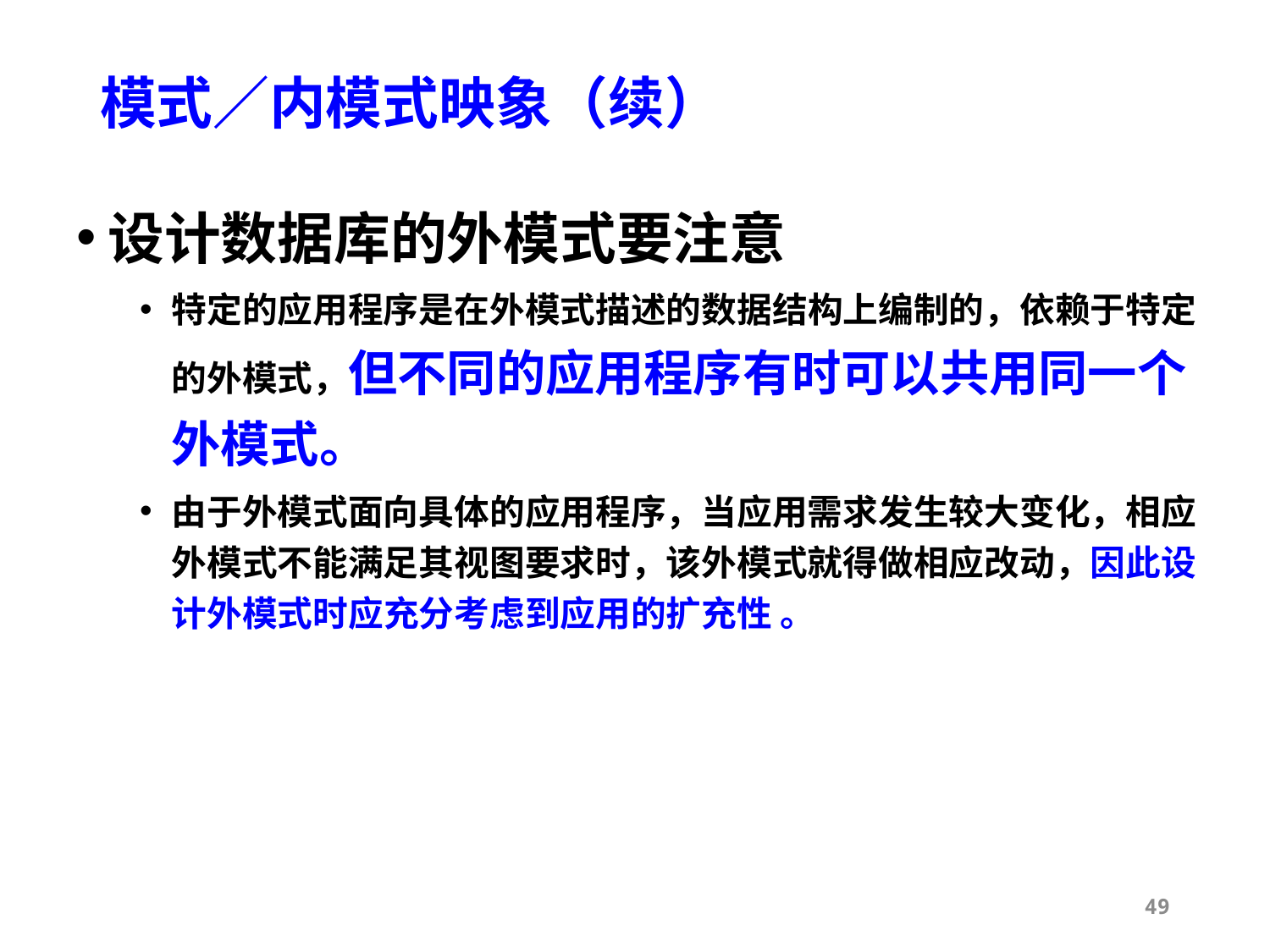

# 模式／内模式映象（续）
设计数据库的外模式要注意
特定的应用程序是在外模式描述的数据结构上编制的，依赖于特定的外模式，但不同的应用程序有时可以共用同一个外模式。
由于外模式面向具体的应用程序，当应用需求发生较大变化，相应外模式不能满足其视图要求时，该外模式就得做相应改动，因此设计外模式时应充分考虑到应用的扩充性 。
49